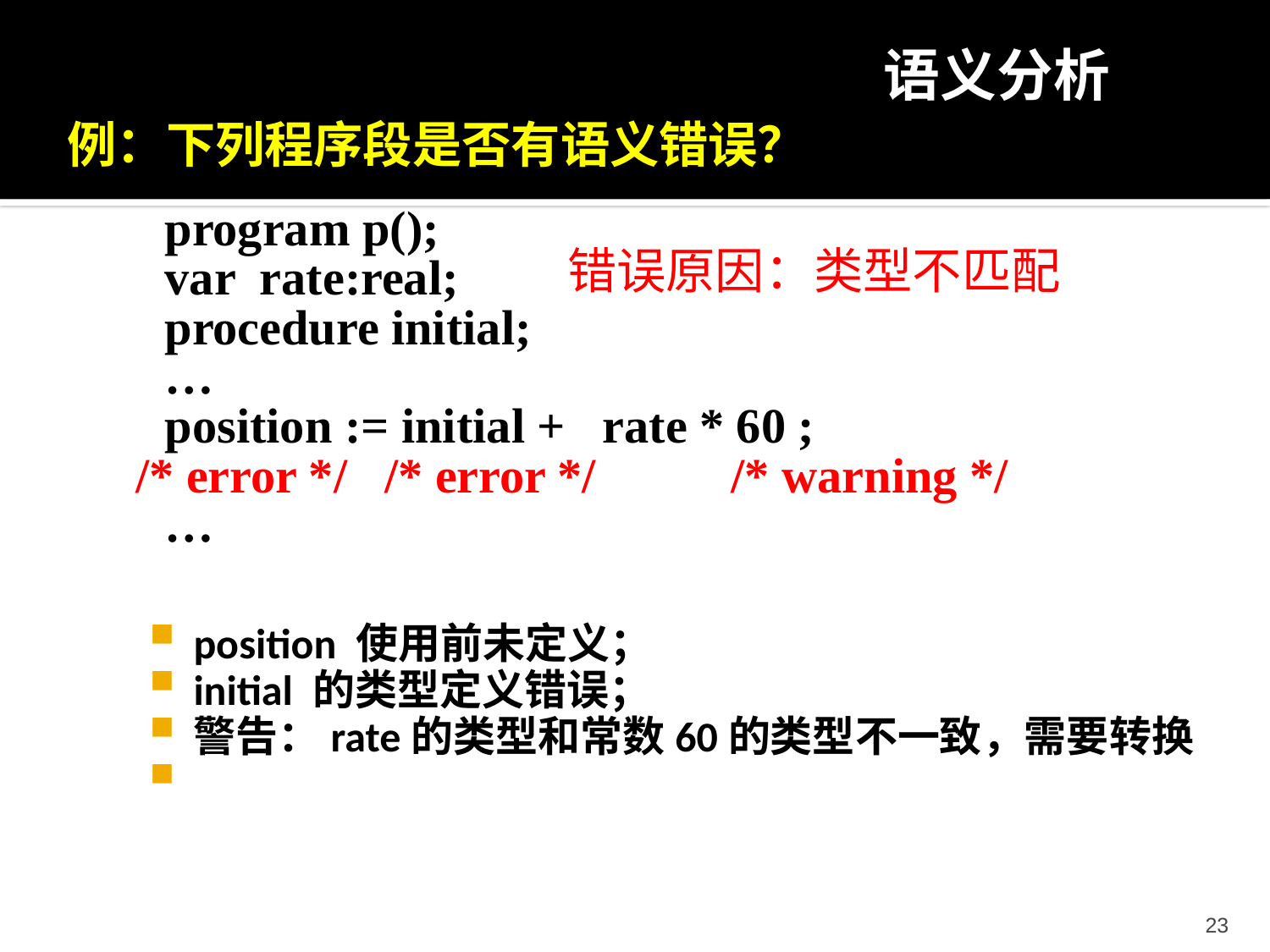

语义分析
例：下列程序段是否有语义错误？
	program p();
	var  rate:real;
	procedure initial;
	…
	position := initial +   rate * 60 ;
        /* error */   /* error */           /* warning */
	…
错误原因：类型不匹配
position 使用前未定义；
initial 的类型定义错误；
警告：rate的类型和常数60的类型不一致，需要转换

23